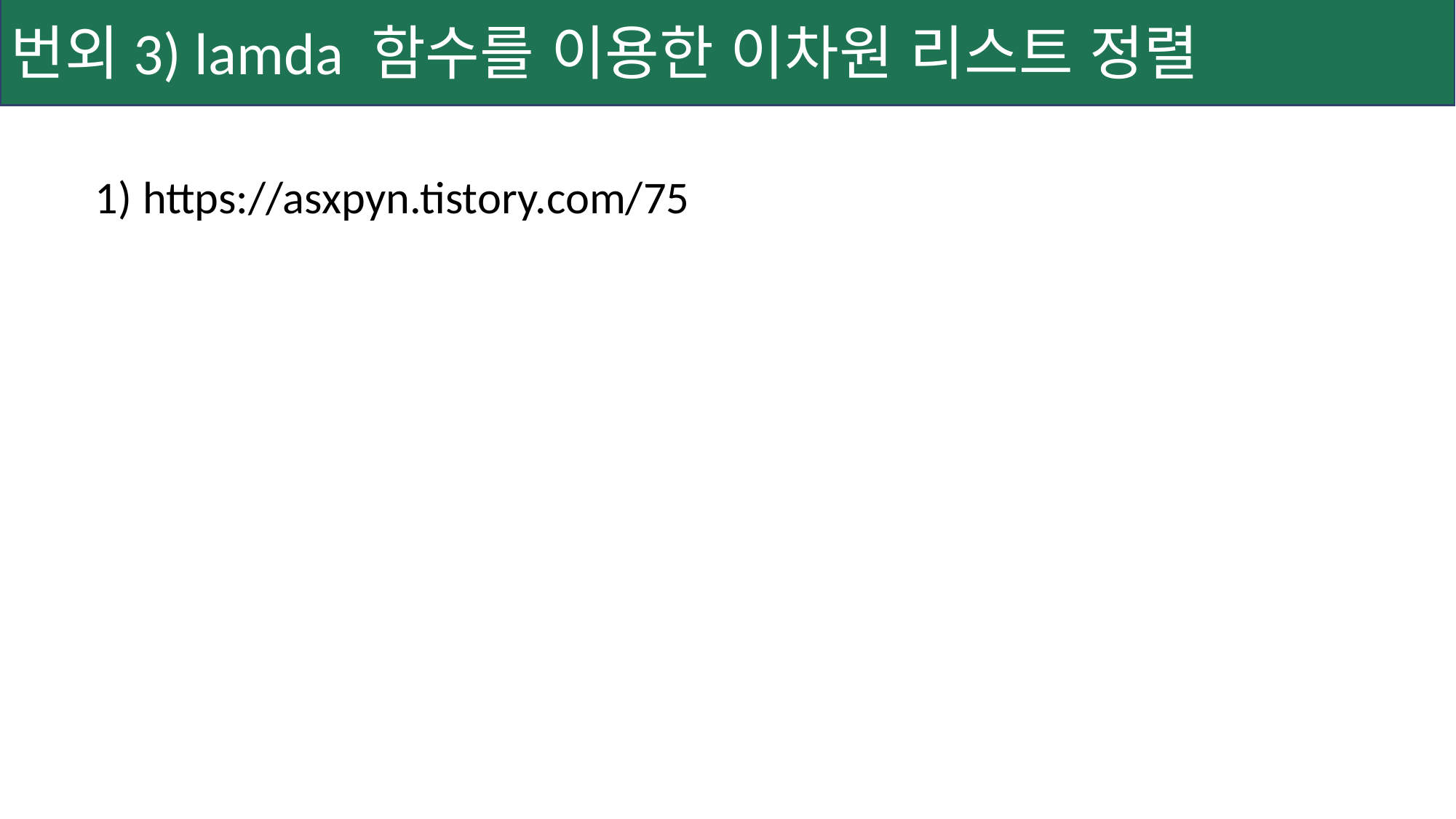

번외3) lamda 함수를 이용한 이차원 리스트 정렬
1) https://asxpyn.tistory.com/75